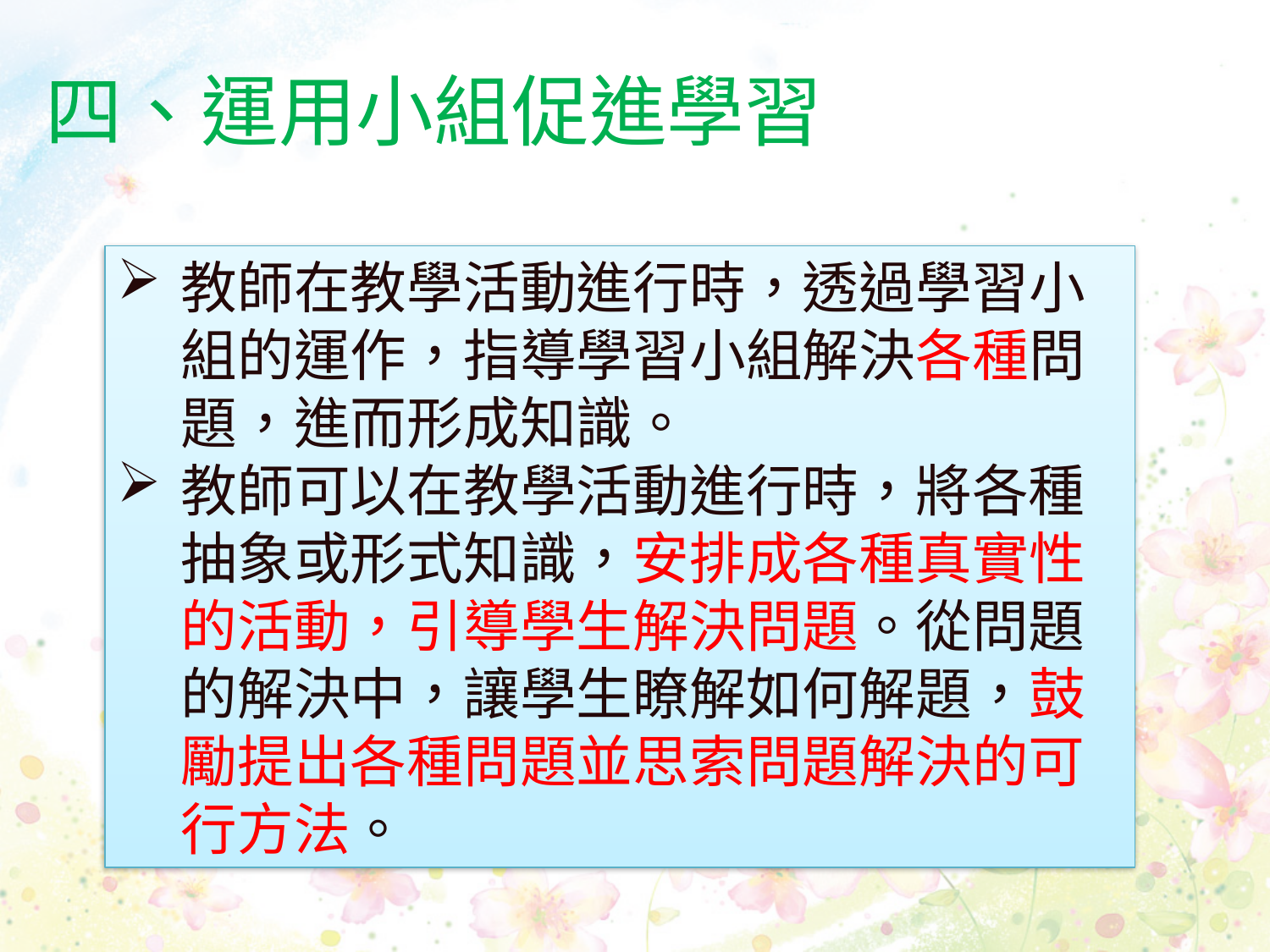

四、運用小組促進學習
教師在教學活動進行時，透過學習小組的運作，指導學習小組解決各種問題，進而形成知識。
教師可以在教學活動進行時，將各種抽象或形式知識，安排成各種真實性的活動，引導學生解決問題。從問題的解決中，讓學生瞭解如何解題，鼓勵提出各種問題並思索問題解決的可行方法。